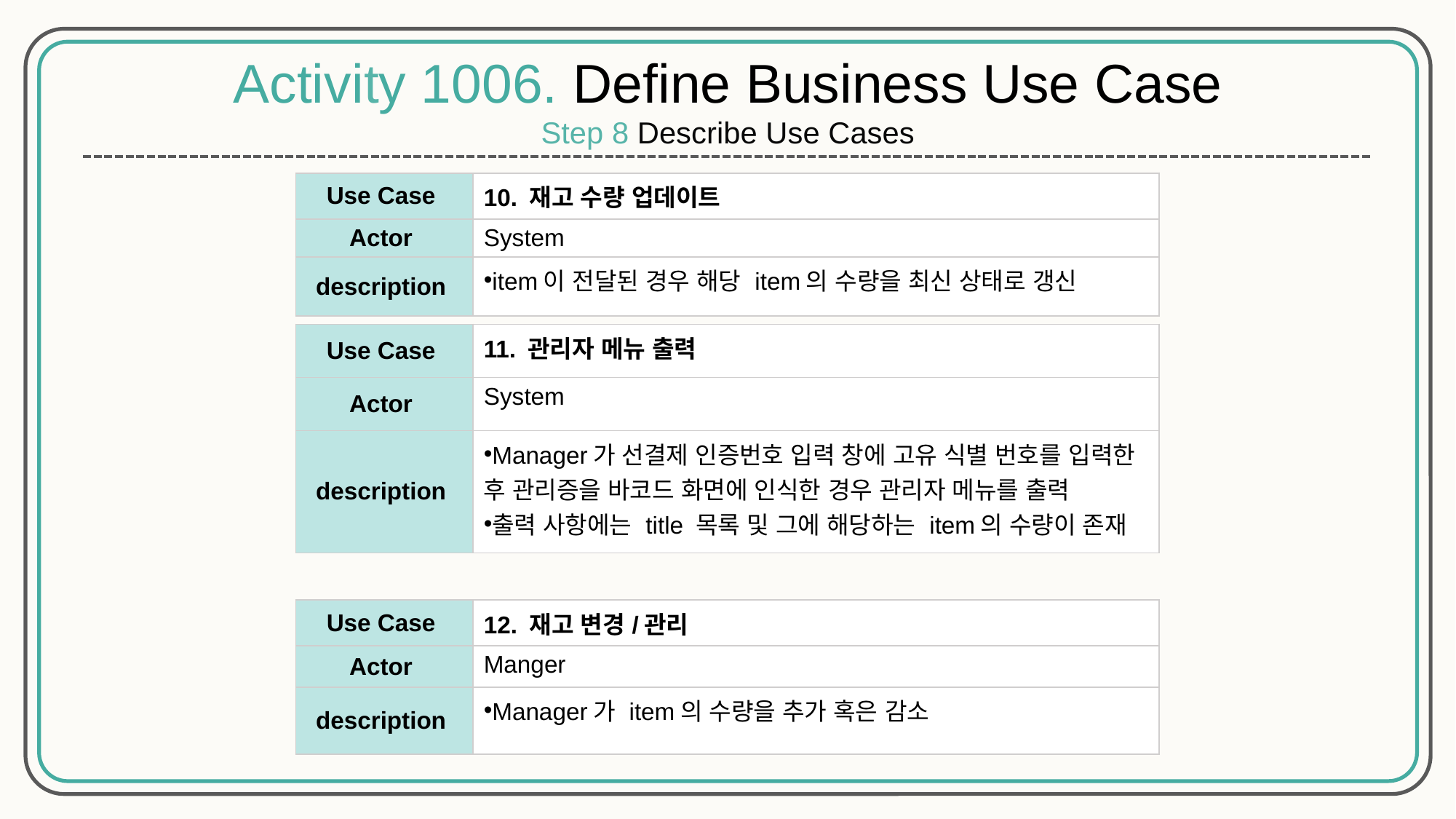

Activity 1006. Define Business Use Case
Step 8 Describe Use Cases
| Use Case | 10. 재고 수량 업데이트 |
| --- | --- |
| Actor | System |
| description | item이 전달된 경우 해당 item의 수량을 최신 상태로 갱신 |
| Use Case | 11. 관리자 메뉴 출력 |
| --- | --- |
| Actor | System |
| description | Manager가 선결제 인증번호 입력 창에 고유 식별 번호를 입력한 후 관리증을 바코드 화면에 인식한 경우 관리자 메뉴를 출력  출력 사항에는 title 목록 및 그에 해당하는 item의 수량이 존재 |
| Use Case | 12. 재고 변경/관리 |
| --- | --- |
| Actor | Manger |
| description | Manager가 item의 수량을 추가 혹은 감소 |